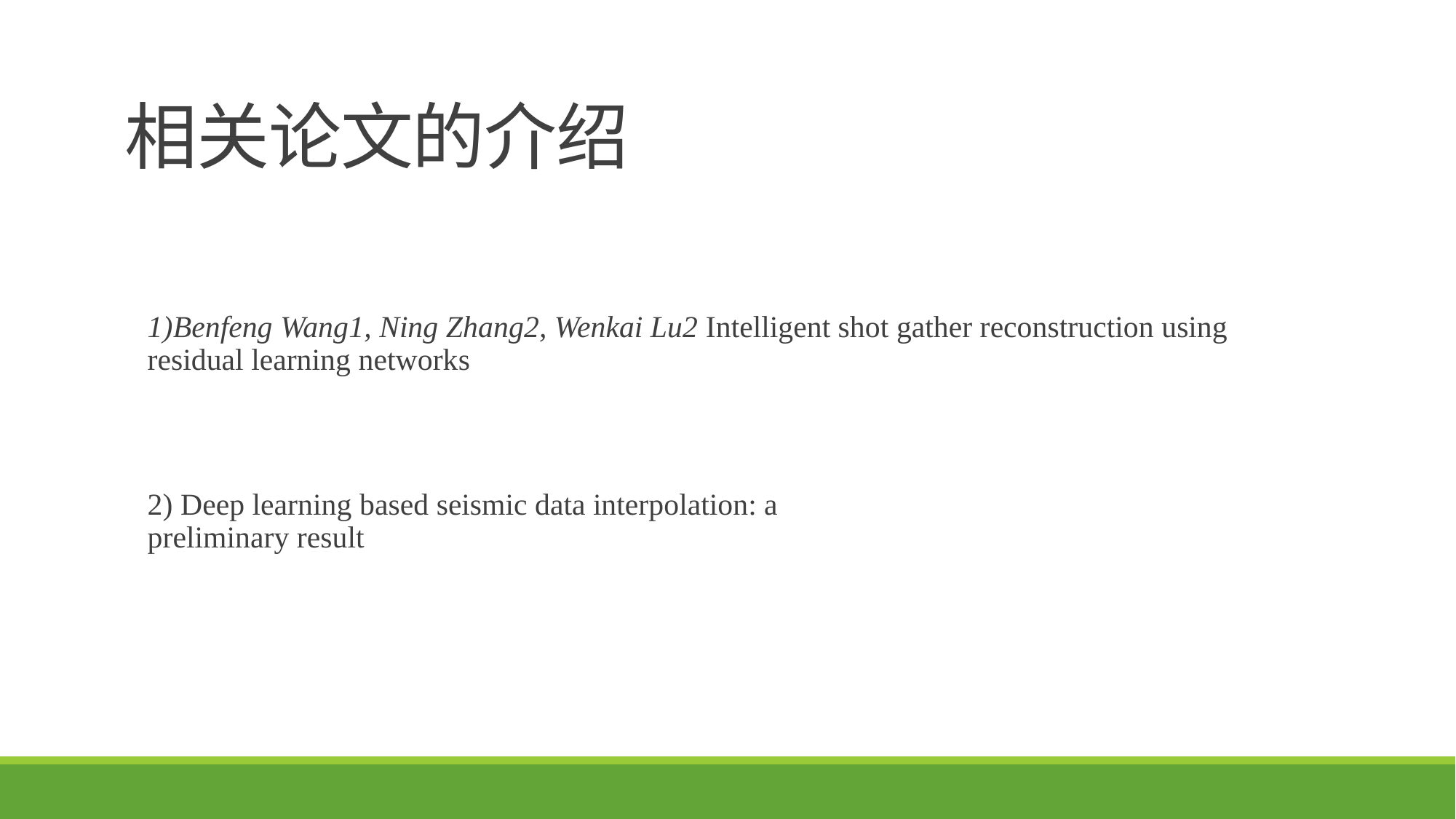

# 相关论文的介绍
1)Benfeng Wang1, Ning Zhang2, Wenkai Lu2 Intelligent shot gather reconstruction using residual learning networks

2) Deep learning based seismic data interpolation: a
preliminary result